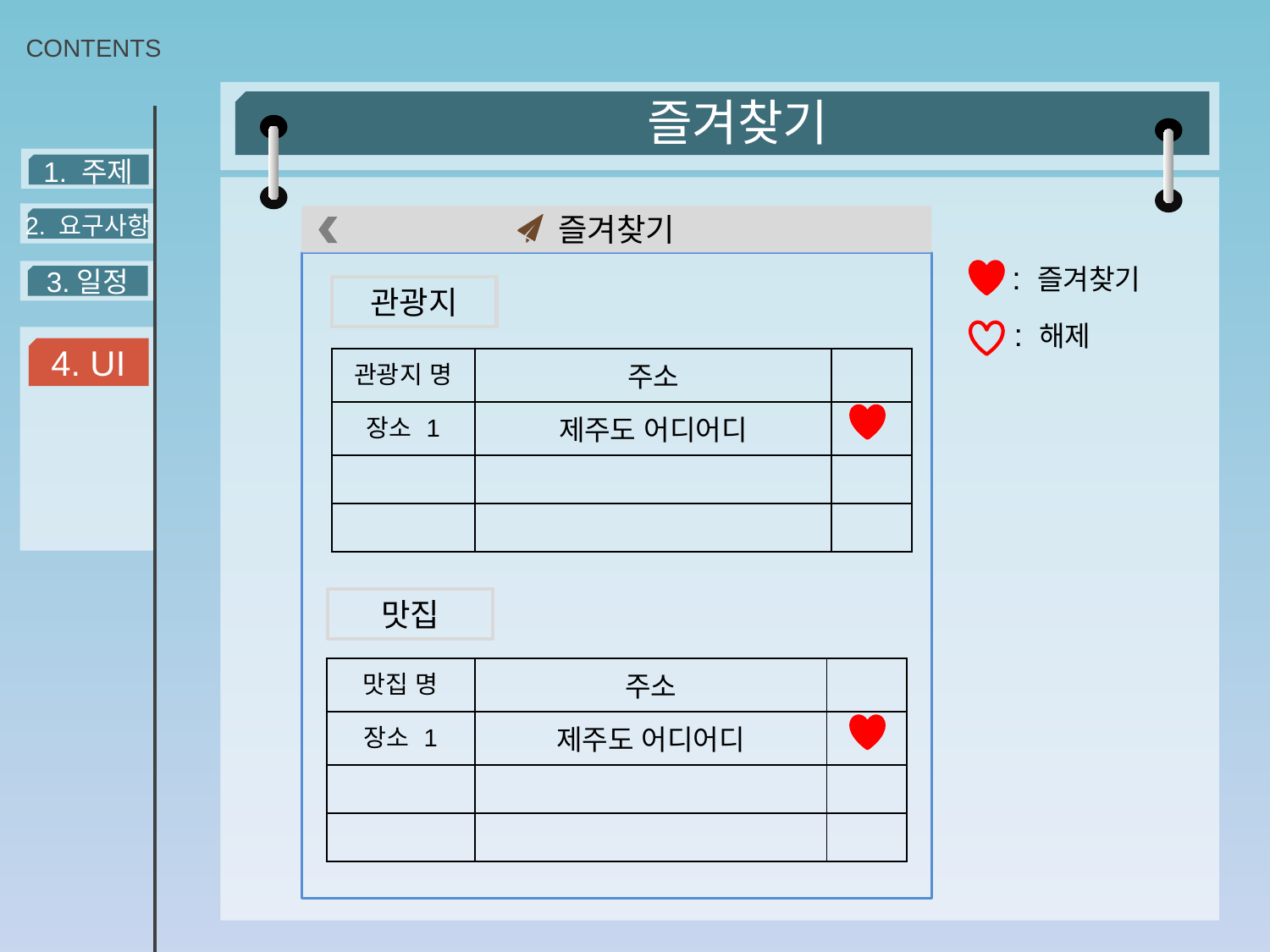

# CONTENTS
즐겨찾기

1. 주제

2. 요구사항

즐겨찾기

관광지
맛집

3.일정
: 즐겨찾기

: 해제

4. UI

| 관광지 명 | 주소 |  |
| --- | --- | --- |
| 장소 1 | 제주도 어디어디 |  |
|  |  |  |
|  |  |  |

| 맛집 명 | 주소 |  |
| --- | --- | --- |
| 장소 1 | 제주도 어디어디 |  |
|  |  |  |
|  |  |  |